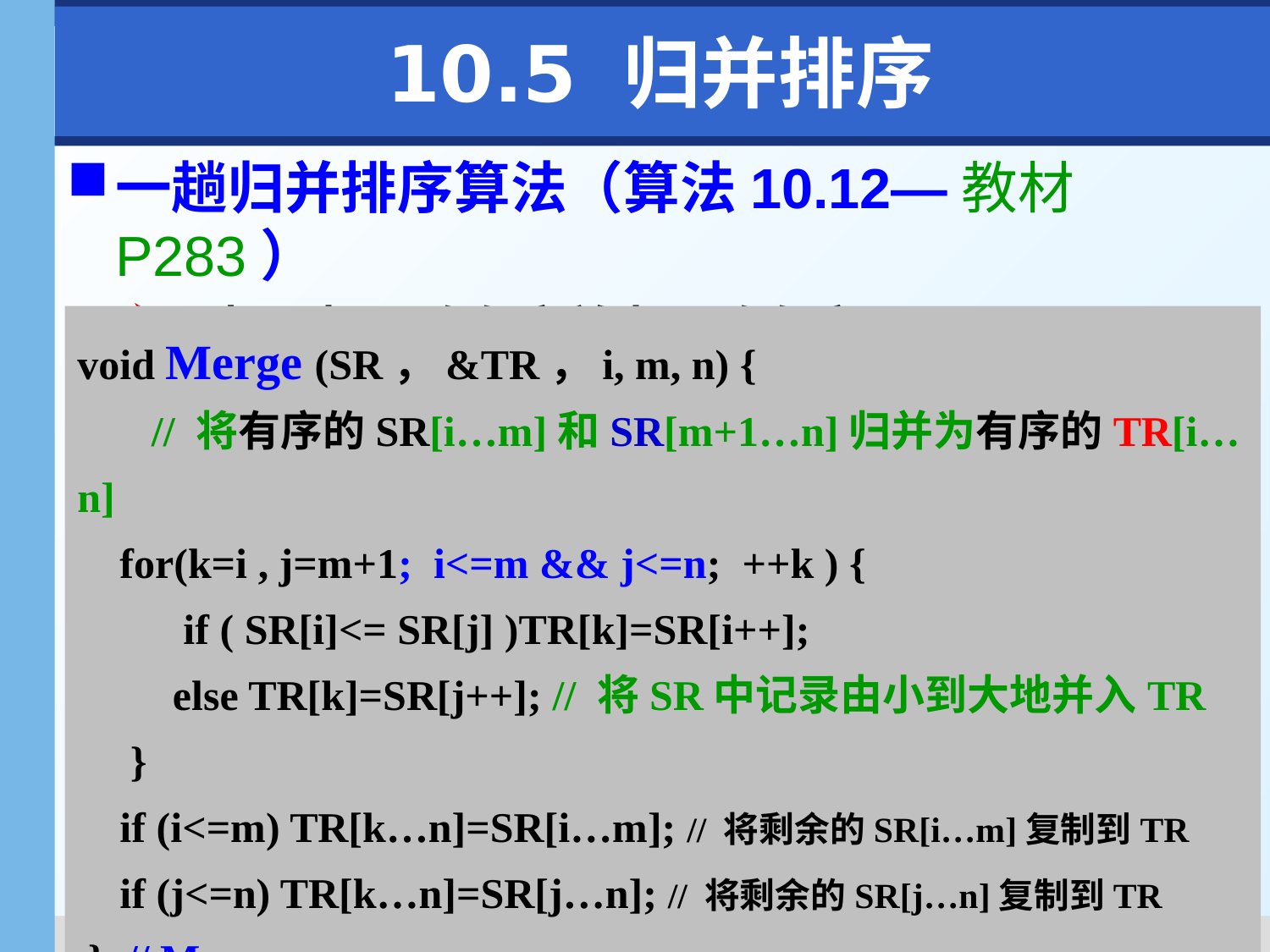

# 10.5 归并排序
一趟归并排序算法（算法10.12—教材P283）
目标：把两路有序并为一路有序
void Merge (SR，&TR，i, m, n) {
       // 将有序的SR[i…m]和SR[m+1…n]归并为有序的TR[i…n]
    for(k=i , j=m+1;  i<=m && j<=n;  ++k ) {
          if ( SR[i]<= SR[j] )TR[k]=SR[i++];
         else TR[k]=SR[j++]; // 将SR中记录由小到大地并入TR
     }
    if (i<=m) TR[k…n]=SR[i…m]; // 将剩余的SR[i…m]复制到TR
    if (j<=n) TR[k…n]=SR[j…n]; // 将剩余的SR[j…n]复制到TR
 }  // Merge